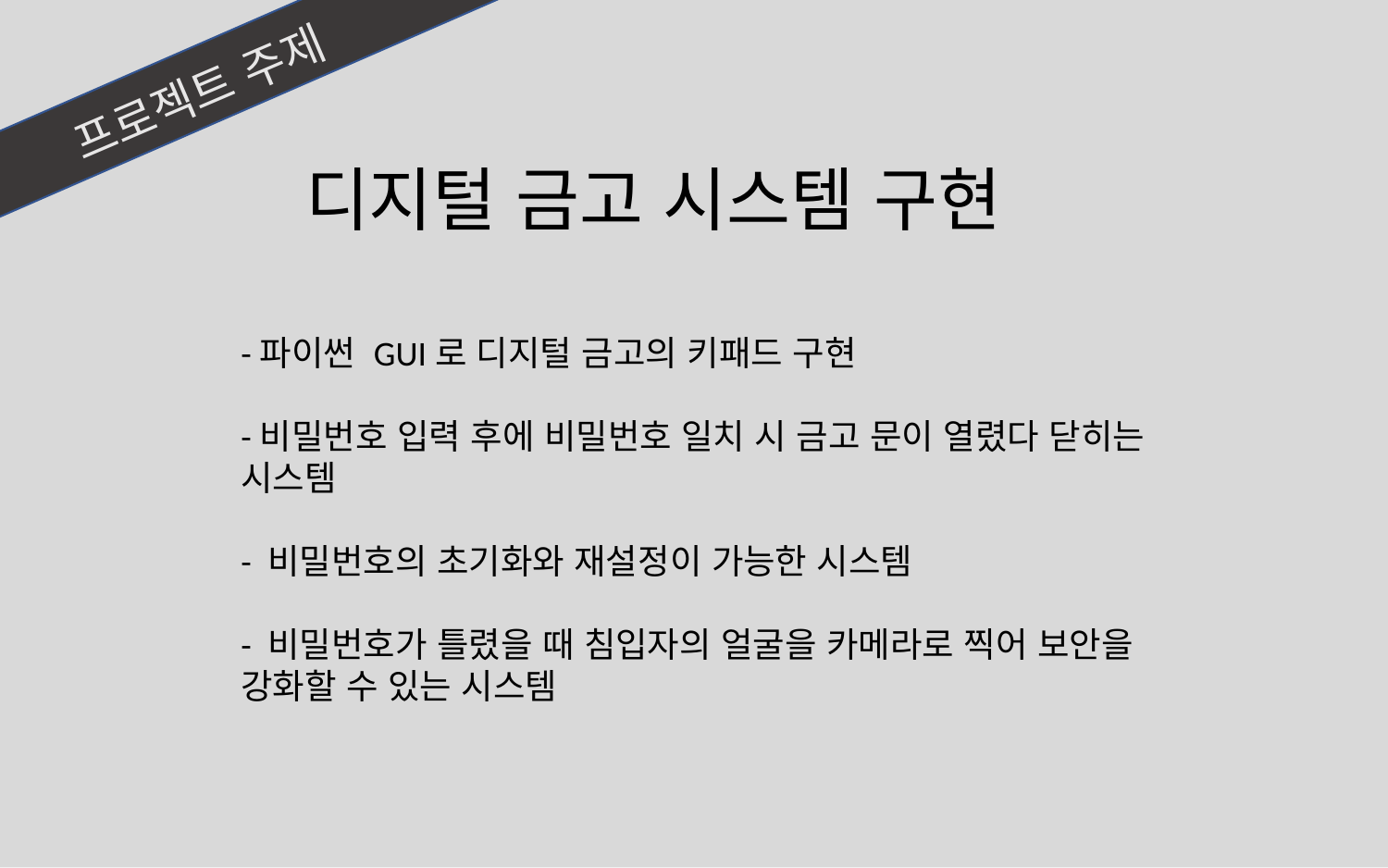

프로젝트 주제
디지털 금고 시스템 구현
-파이썬 GUI로 디지털 금고의 키패드 구현

-비밀번호 입력 후에 비밀번호 일치 시 금고 문이 열렸다 닫히는 시스템

- 비밀번호의 초기화와 재설정이 가능한 시스템

- 비밀번호가 틀렸을 때 침입자의 얼굴을 카메라로 찍어 보안을 강화할 수 있는 시스템